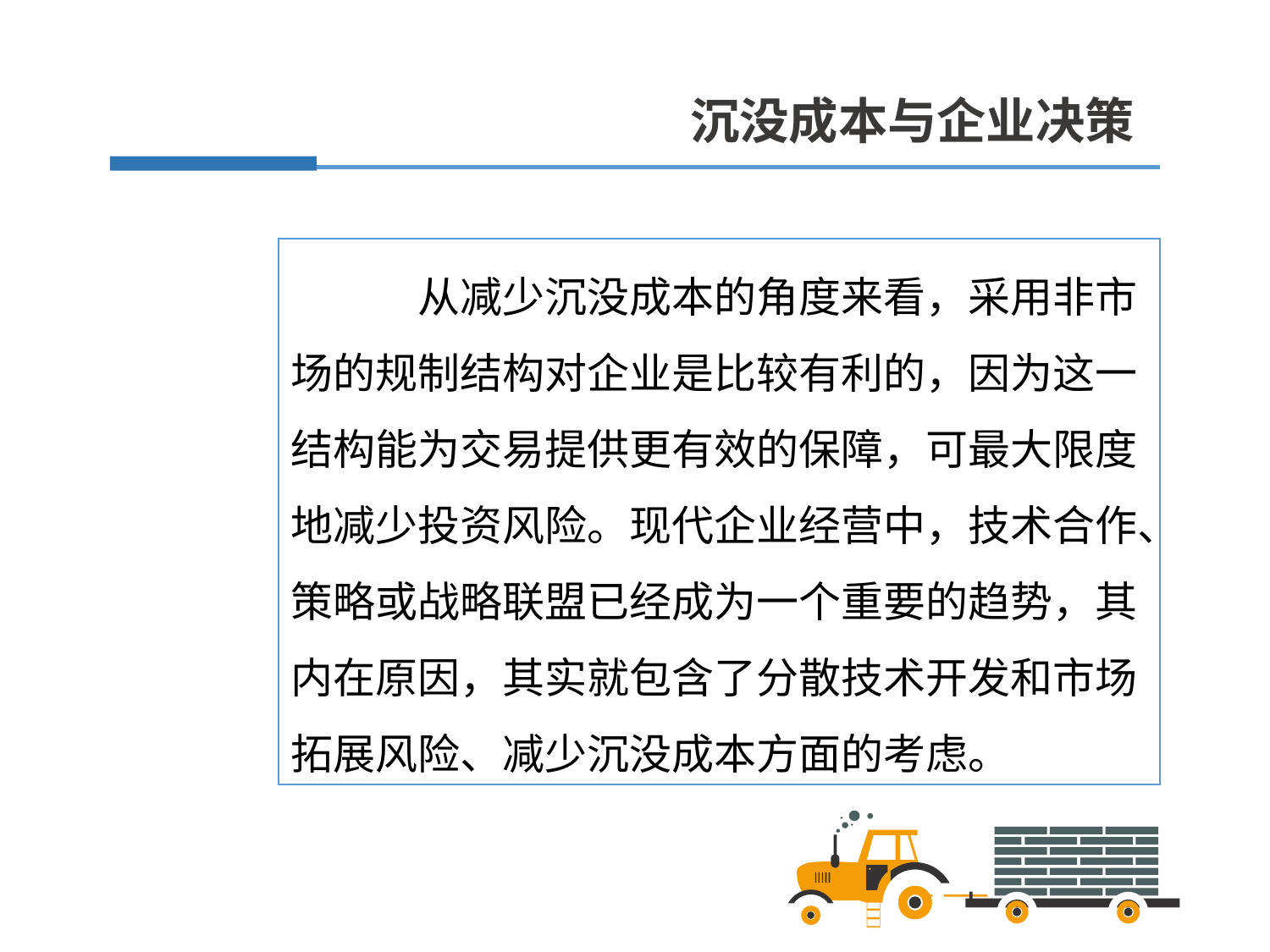

沉没成本与企业决策

	从减少沉没成本的角度来看，采用非市场的规制结构对企业是比较有利的，因为这一结构能为交易提供更有效的保障，可最大限度地减少投资风险。现代企业经营中，技术合作、策略或战略联盟已经成为一个重要的趋势，其内在原因，其实就包含了分散技术开发和市场拓展风险、减少沉没成本方面的考虑。